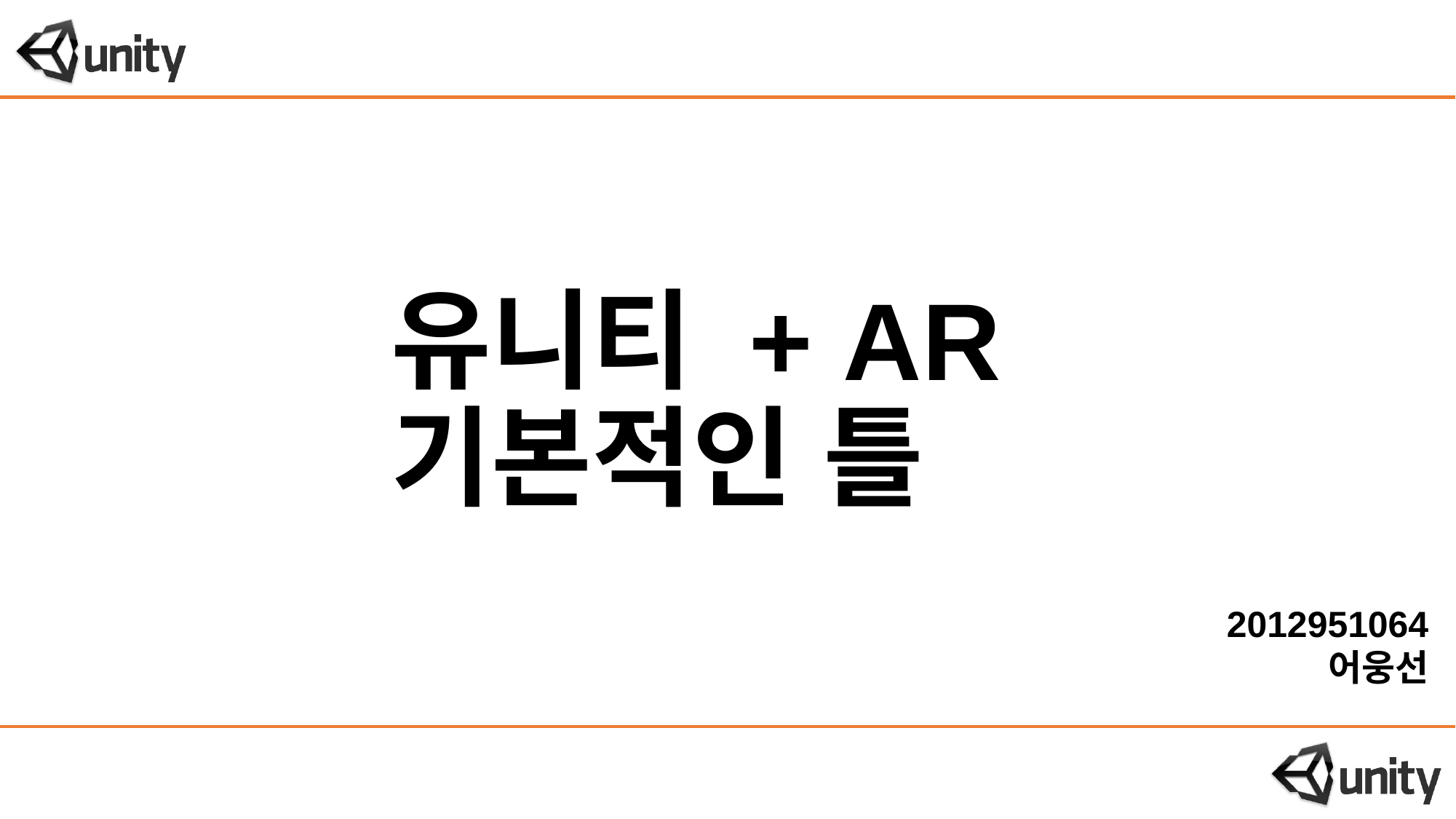

유니티 + AR
기본적인 틀
2012951064
어웅선